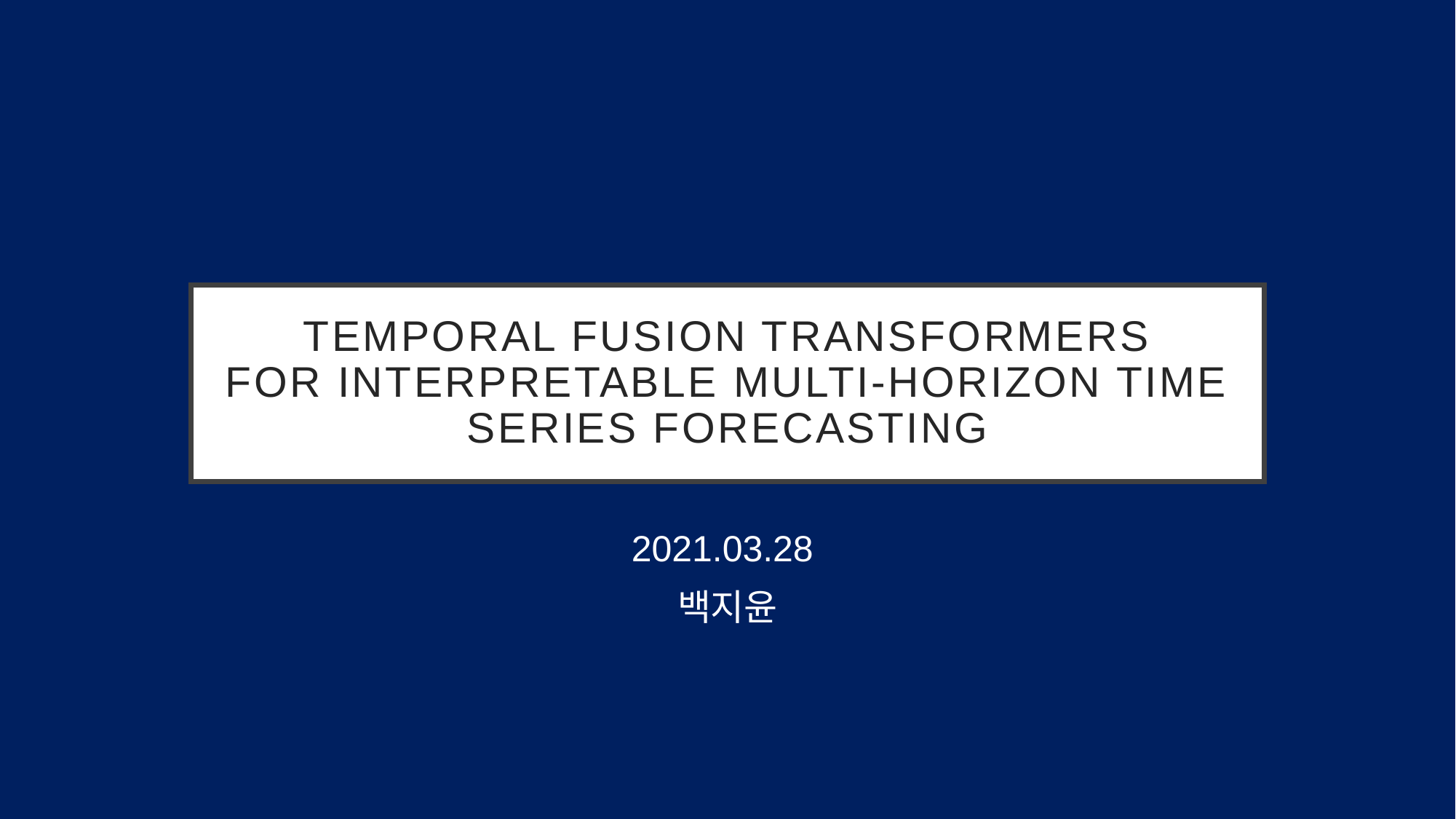

# TEMPORAL FUSION TRANSFORMERS FOR INTERPRETABLE MULTI-HORIZON TIME SERIES FORECASTING
2021.03.28
백지윤